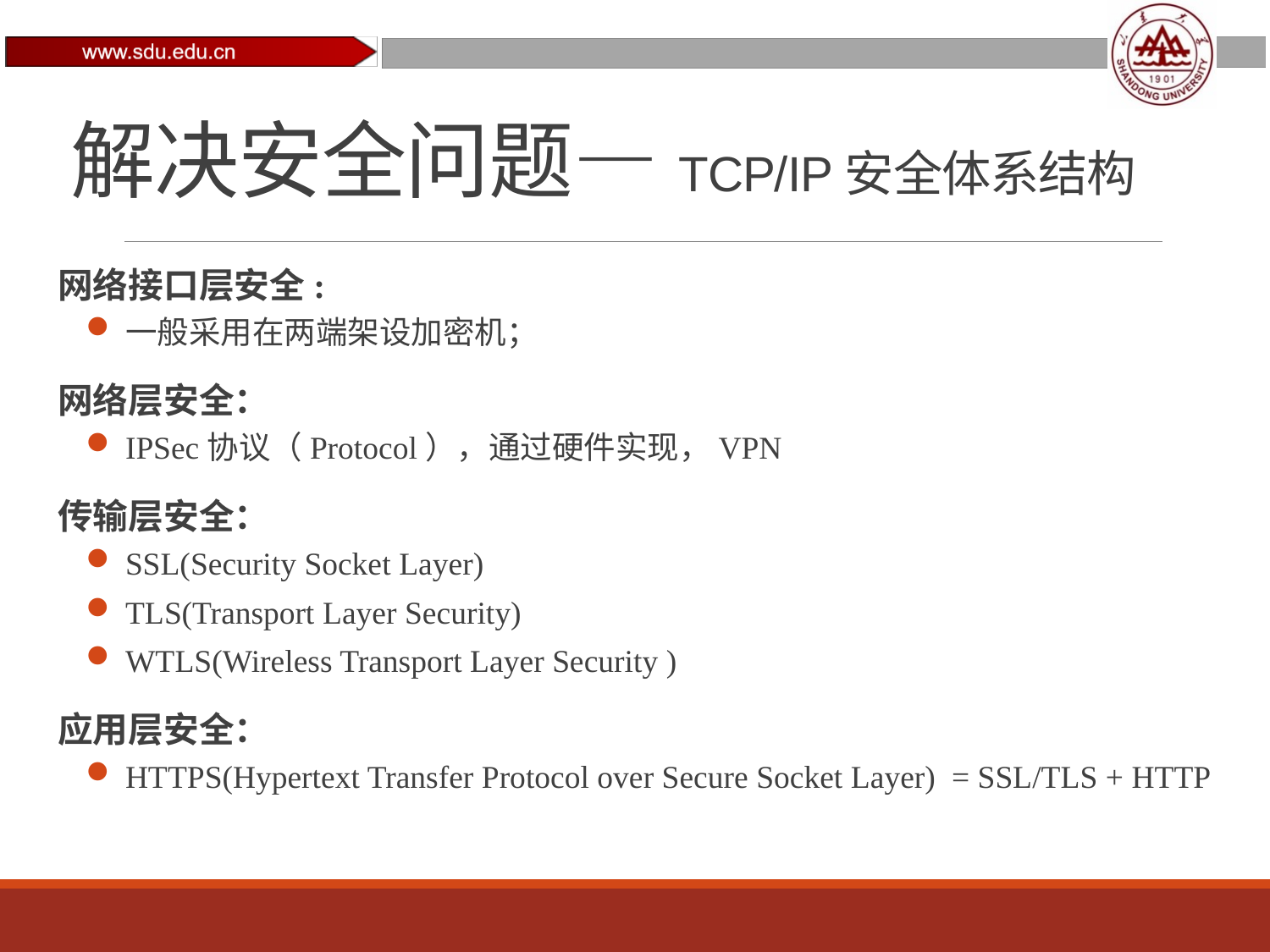

# 解决安全问题—TCP/IP安全体系结构
网络接口层安全:
一般采用在两端架设加密机；
网络层安全：
IPSec协议（Protocol），通过硬件实现，VPN
传输层安全：
SSL(Security Socket Layer)
TLS(Transport Layer Security)
WTLS(Wireless Transport Layer Security )
应用层安全：
HTTPS(Hypertext Transfer Protocol over Secure Socket Layer)  = SSL/TLS + HTTP